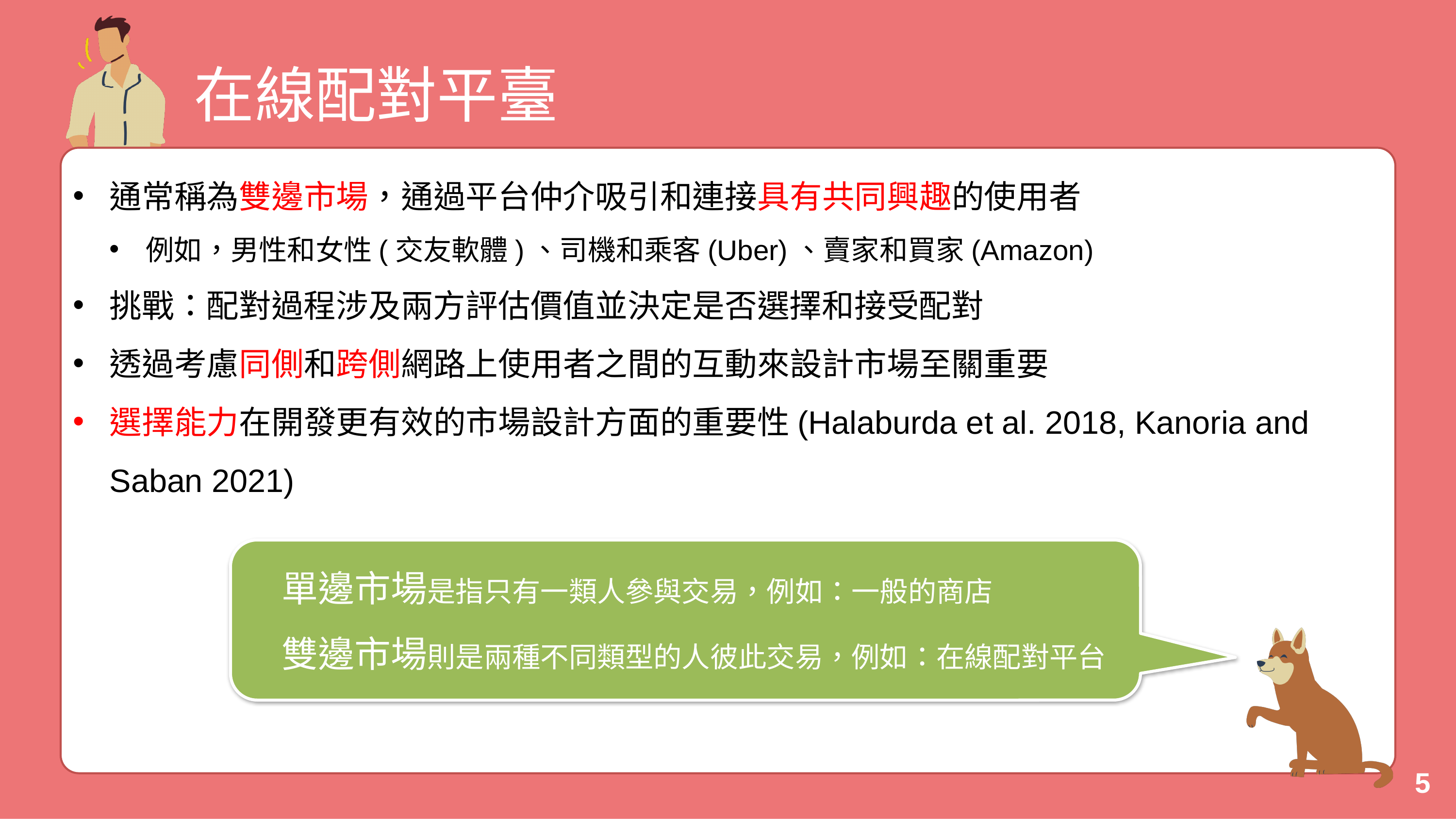

在線配對平臺
通常稱為雙邊市場，通過平台仲介吸引和連接具有共同興趣的使用者
例如，男性和女性(交友軟體)、司機和乘客(Uber)、賣家和買家(Amazon)
挑戰：配對過程涉及兩方評估價值並決定是否選擇和接受配對
透過考慮同側和跨側網路上使用者之間的互動來設計市場至關重要
選擇能力在開發更有效的市場設計方面的重要性(Halaburda et al. 2018, Kanoria and Saban 2021)

單邊市場是指只有一類人參與交易，例如：一般的商店
雙邊市場則是兩種不同類型的人彼此交易，例如：在線配對平台

5